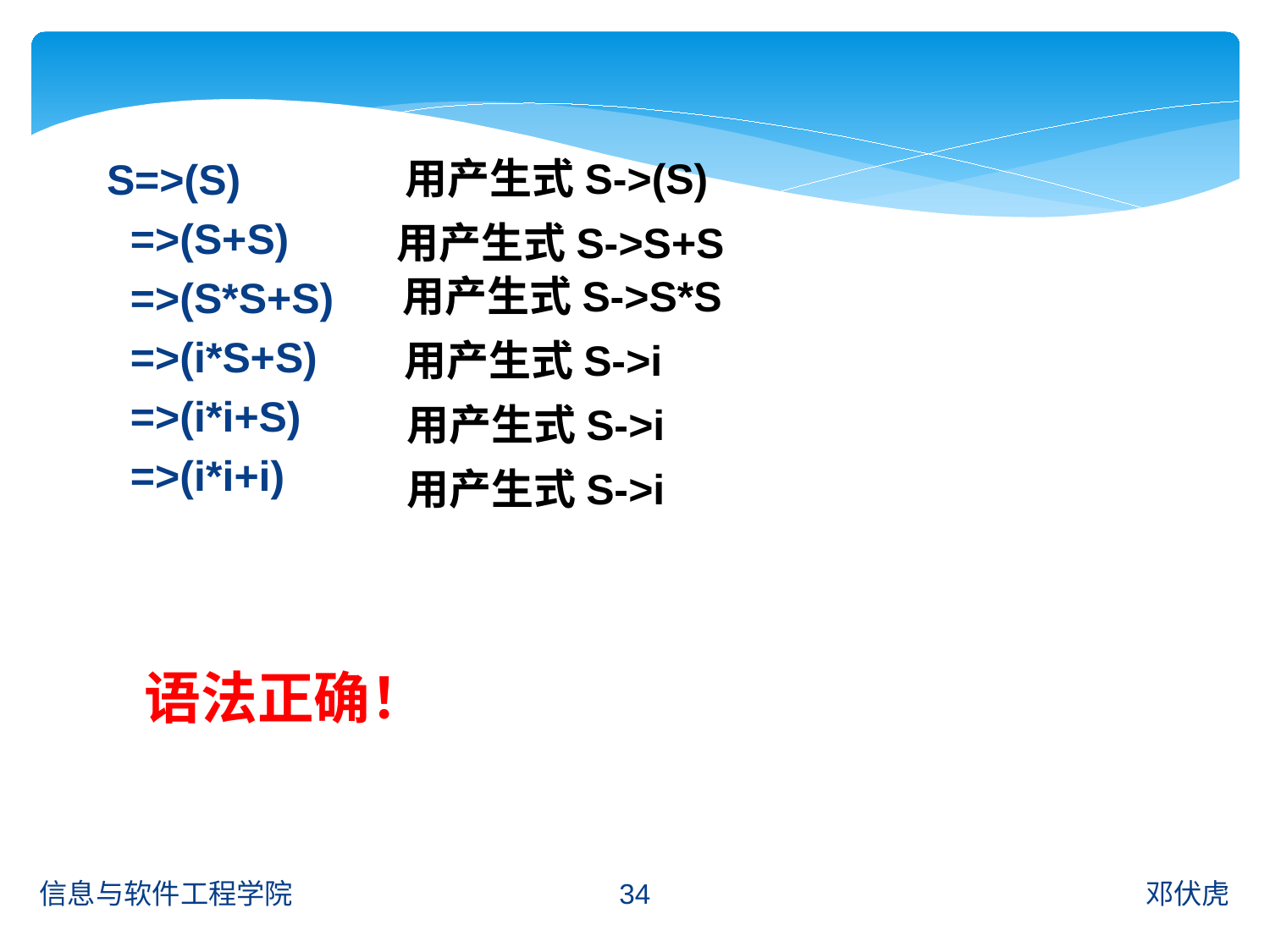

用产生式S->(S)
S=>(S)
  =>(S+S)
  =>(S*S+S)
  =>(i*S+S)
  =>(i*i+S)
  =>(i*i+i)
用产生式S->S+S
用产生式S->S*S
用产生式S->i
用产生式S->i
用产生式S->i
语法正确！
34
信息与软件工程学院
邓伏虎